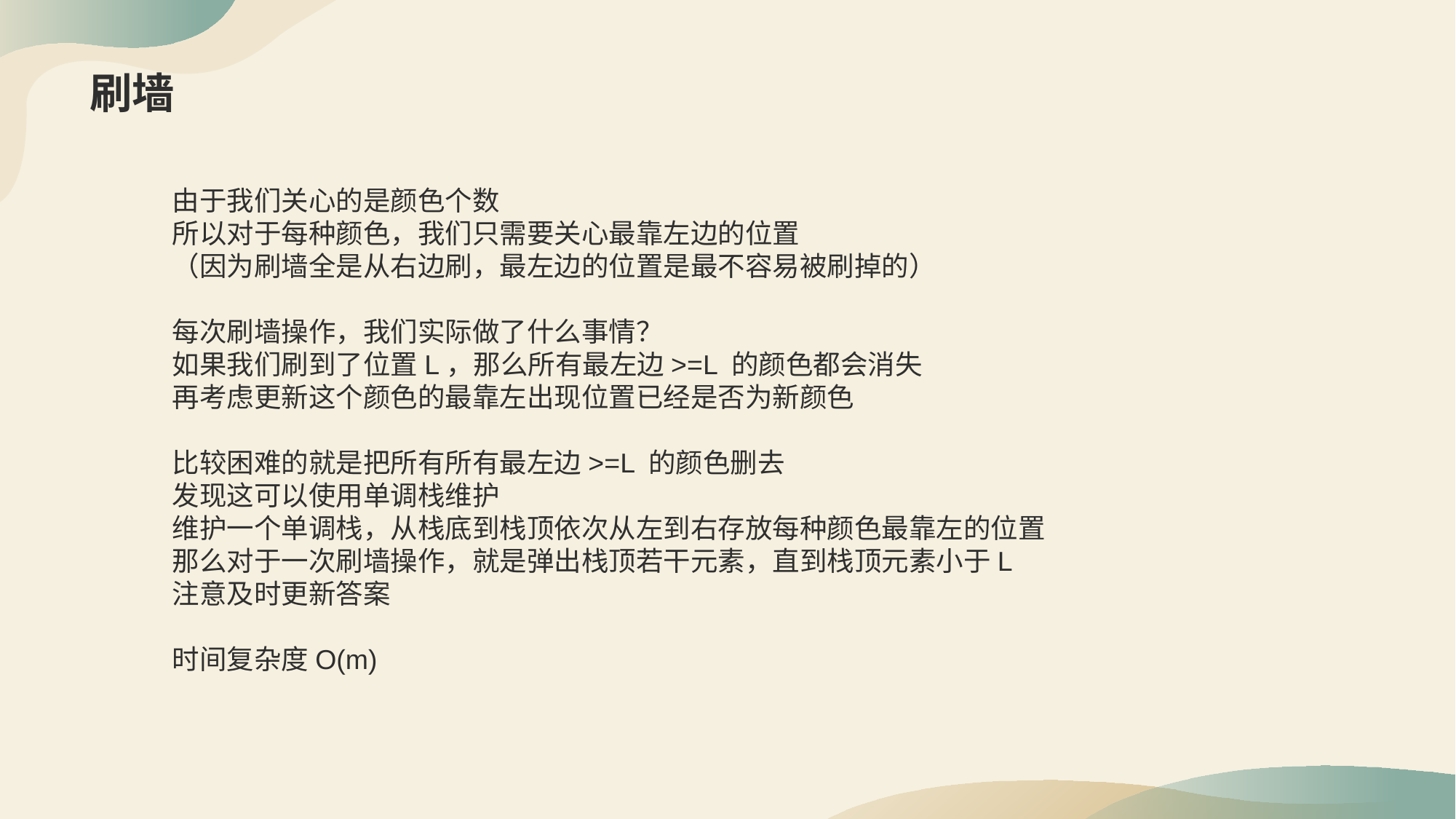

# 刷墙
由于我们关心的是颜色个数
所以对于每种颜色，我们只需要关心最靠左边的位置
（因为刷墙全是从右边刷，最左边的位置是最不容易被刷掉的）

每次刷墙操作，我们实际做了什么事情？
如果我们刷到了位置L，那么所有最左边>=L 的颜色都会消失
再考虑更新这个颜色的最靠左出现位置已经是否为新颜色

比较困难的就是把所有所有最左边>=L 的颜色删去
发现这可以使用单调栈维护
维护一个单调栈，从栈底到栈顶依次从左到右存放每种颜色最靠左的位置
那么对于一次刷墙操作，就是弹出栈顶若干元素，直到栈顶元素小于L
注意及时更新答案

时间复杂度O(m)